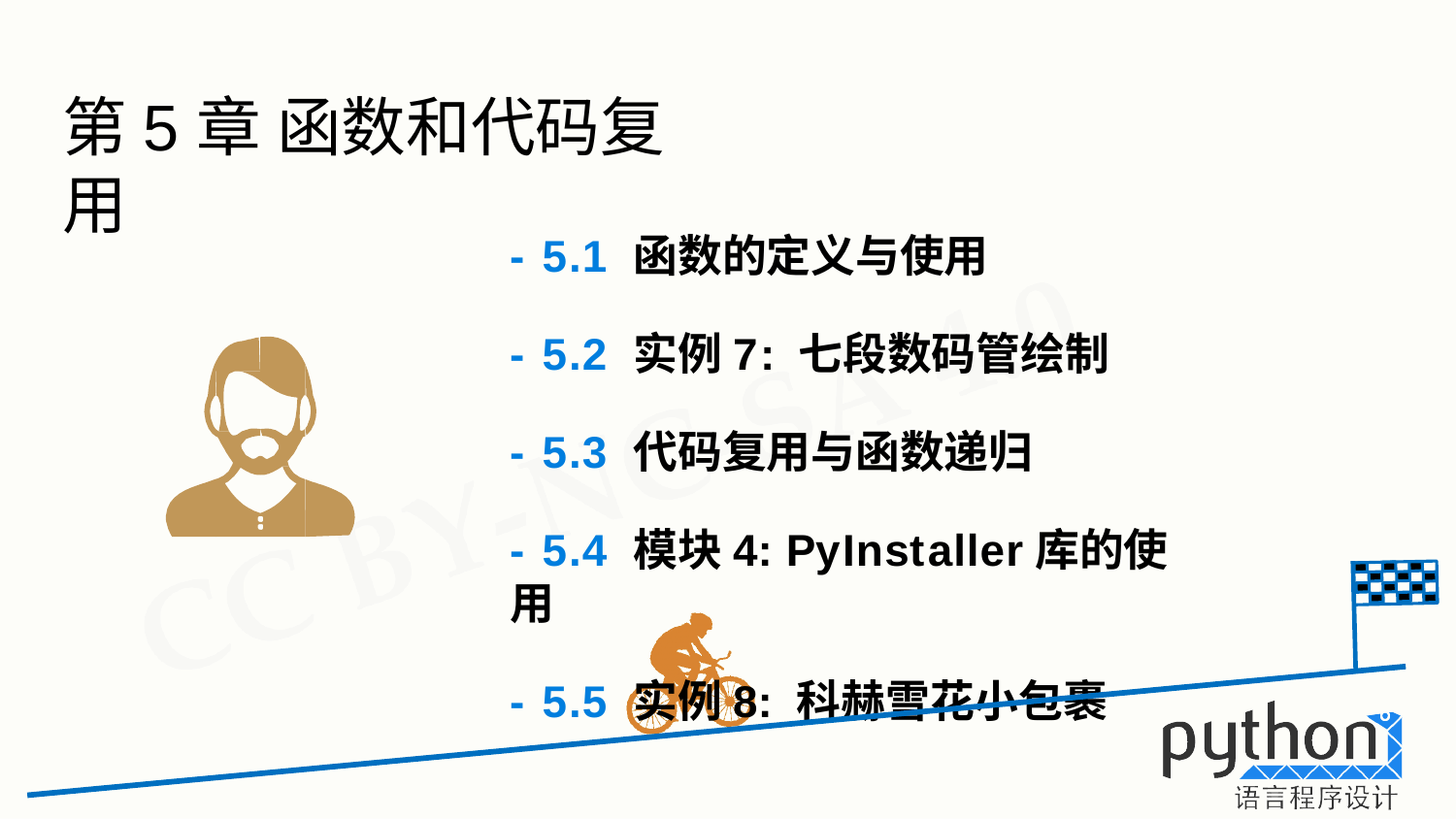

# 第5章 函数和代码复用
- 5.1 函数的定义与使用

- 5.2 实例7: 七段数码管绘制

- 5.3 代码复用与函数递归

- 5.4 模块4: PyInstaller库的使用

- 5.5 实例8: 科赫雪花小包裹